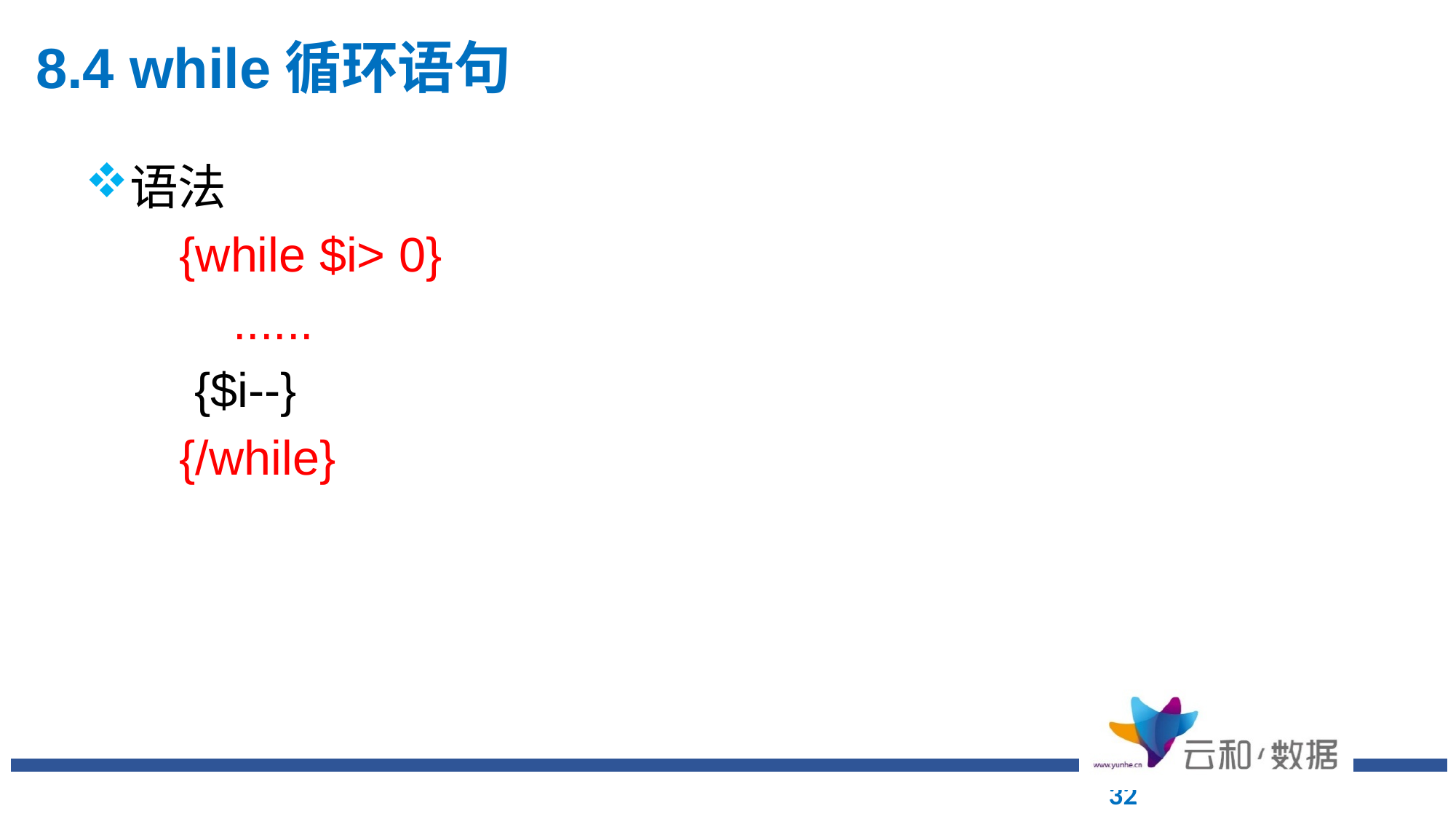

# 8.4 while循环语句
语法
       {while $i> 0}
           ......
       	{$i--}
       {/while}

32